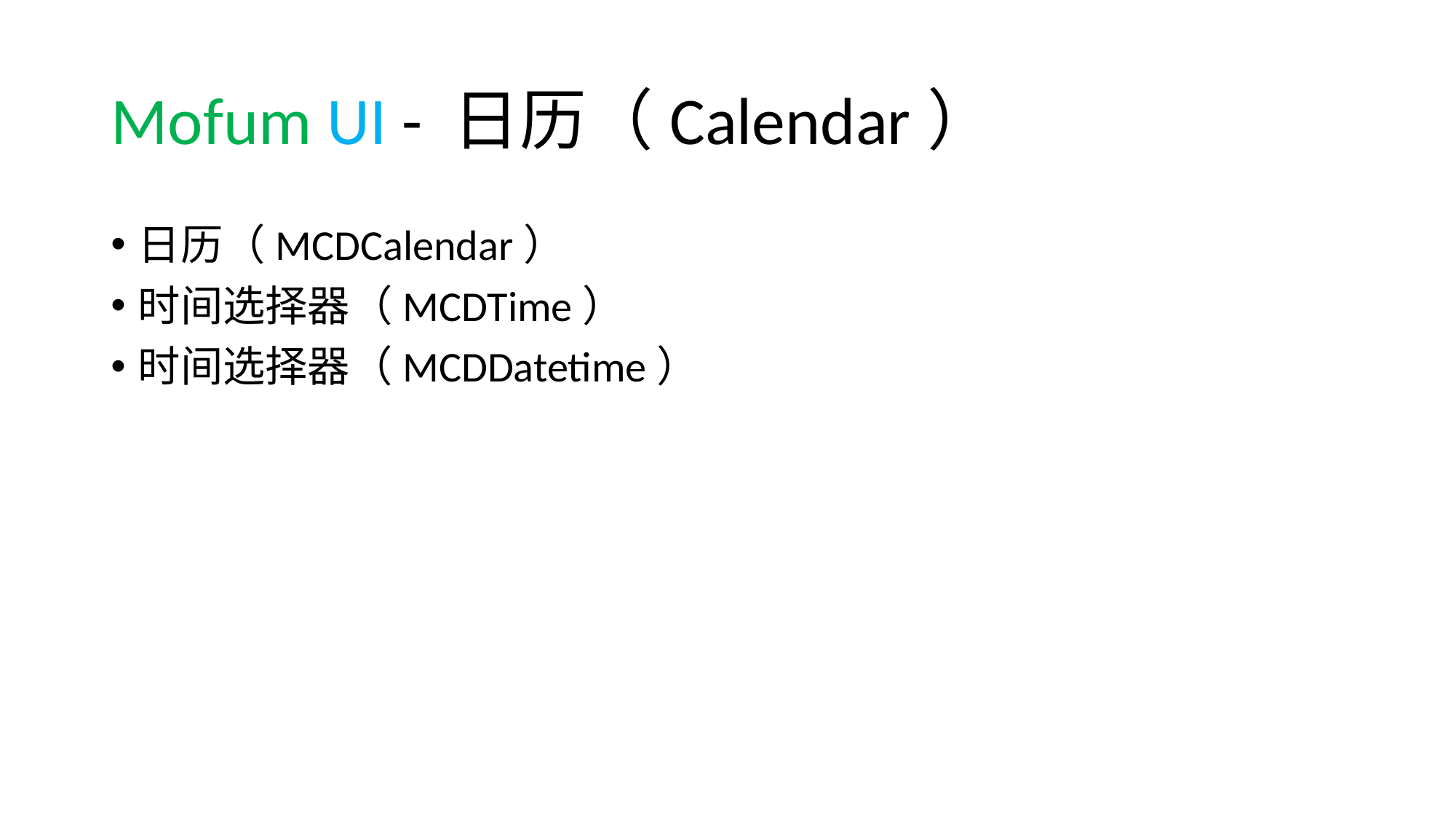

# Mofum UI - 日历（Calendar）
日历（MCDCalendar）
时间选择器（MCDTime）
时间选择器（MCDDatetime）